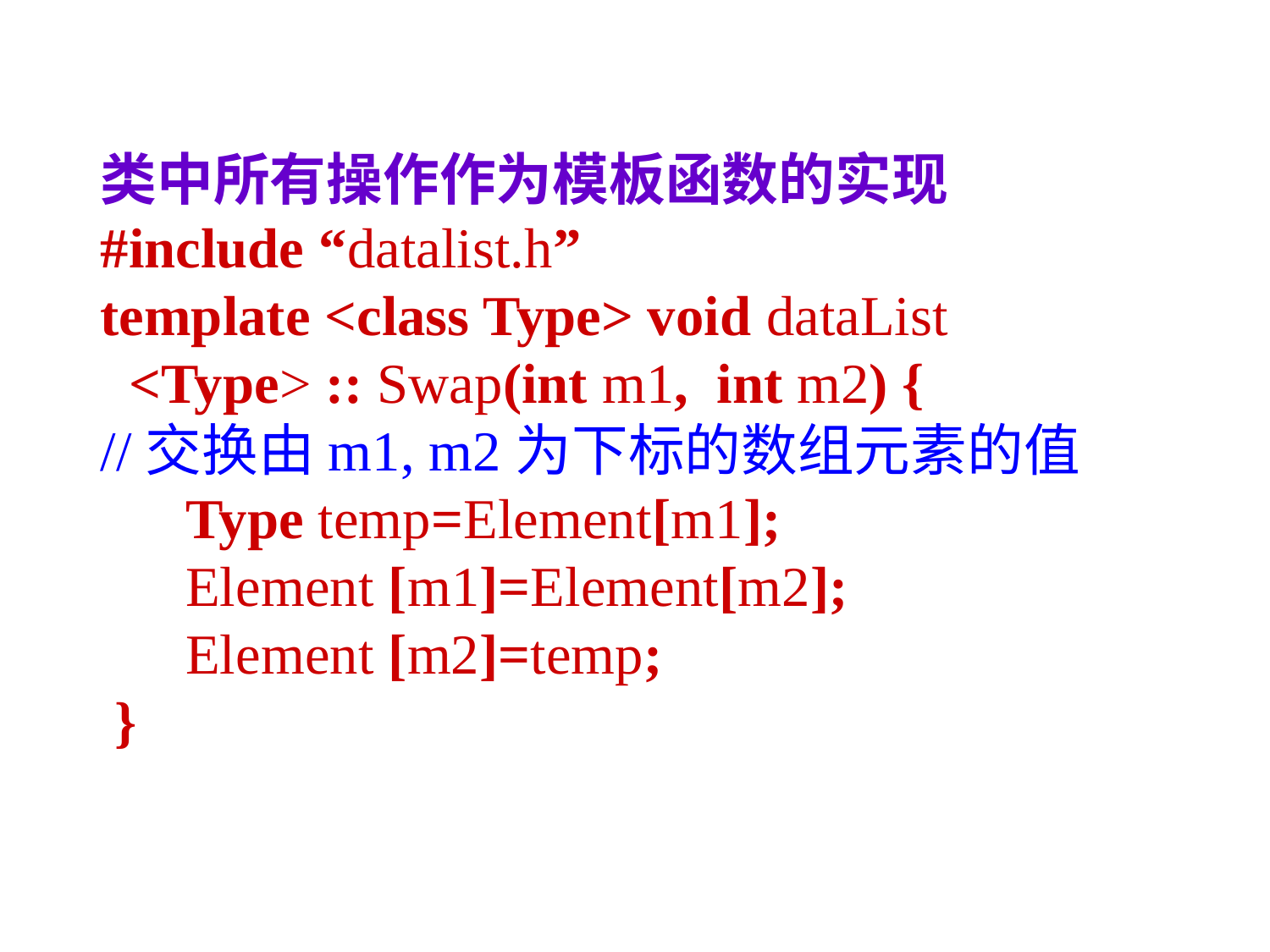

类中所有操作作为模板函数的实现
#include “datalist.h”
template <class Type> void dataList
  <Type> :: Swap(int m1,  int m2) {
//交换由m1, m2为下标的数组元素的值
      Type temp=Element[m1];
      Element [m1]=Element[m2];
      Element [m2]=temp;
 }
102